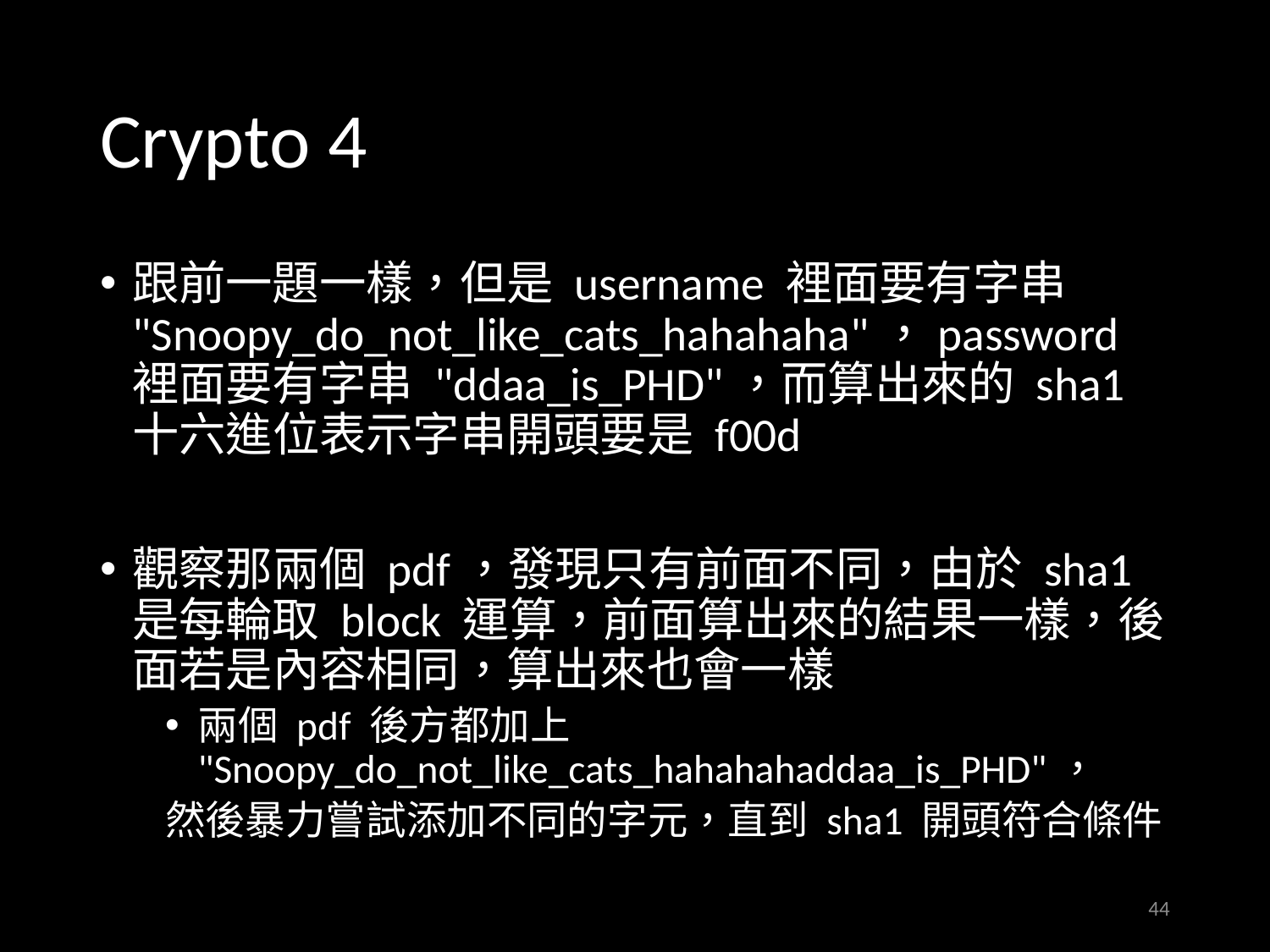

# Crypto 4
跟前一題一樣，但是 username 裡面要有字串 "Snoopy_do_not_like_cats_hahahaha"，password 裡面要有字串 "ddaa_is_PHD"，而算出來的 sha1 十六進位表示字串開頭要是 f00d

觀察那兩個 pdf，發現只有前面不同，由於 sha1 是每輪取 block 運算，前面算出來的結果一樣，後面若是內容相同，算出來也會一樣
兩個 pdf 後方都加上
"Snoopy_do_not_like_cats_hahahahaddaa_is_PHD"，
	然後暴力嘗試添加不同的字元，直到 sha1 開頭符合條件
44